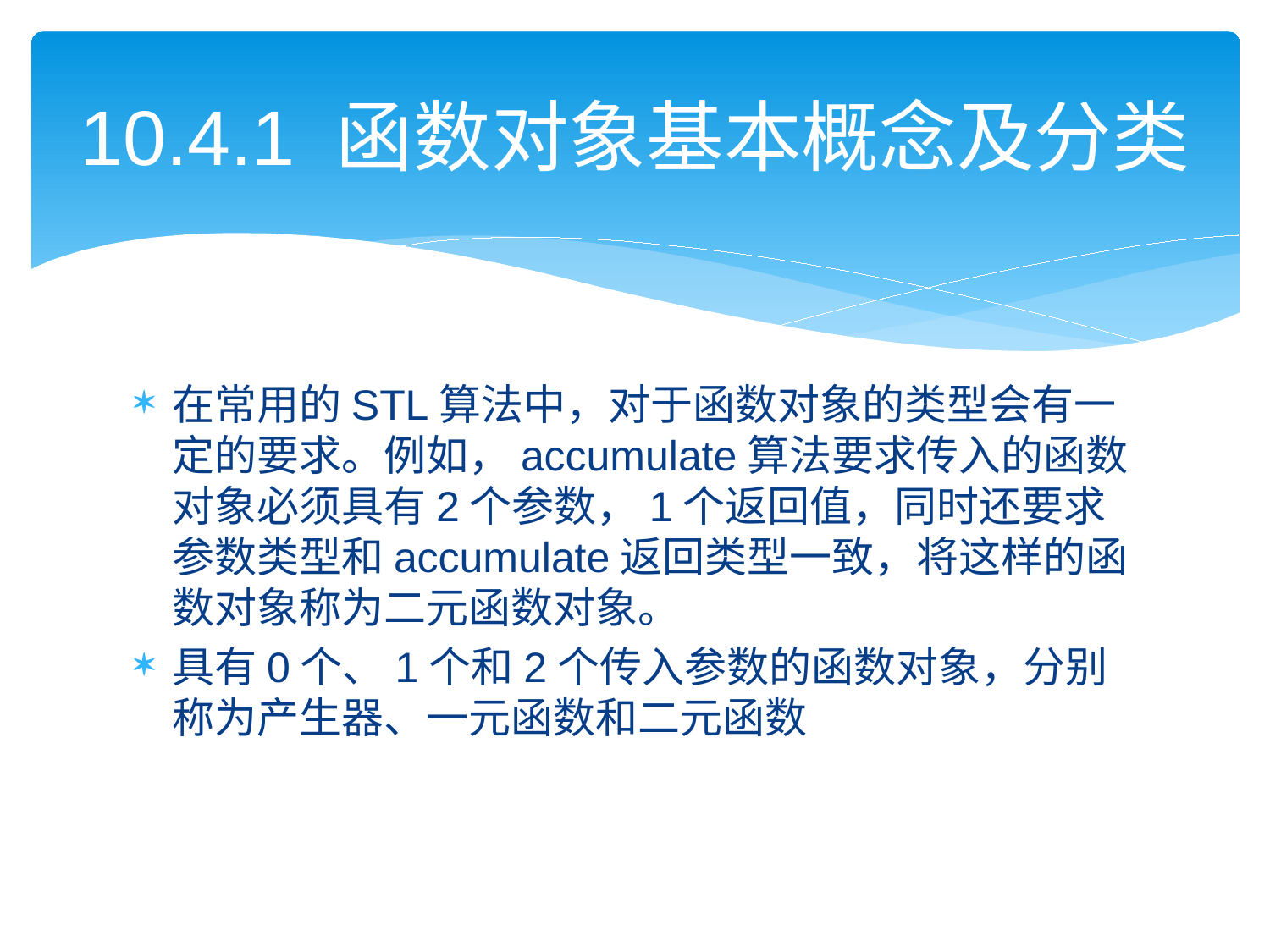

# 10.4.1 函数对象基本概念及分类
在常用的STL算法中，对于函数对象的类型会有一定的要求。例如，accumulate算法要求传入的函数对象必须具有2个参数，1个返回值，同时还要求参数类型和accumulate返回类型一致，将这样的函数对象称为二元函数对象。
具有0个、1个和2个传入参数的函数对象，分别称为产生器、一元函数和二元函数